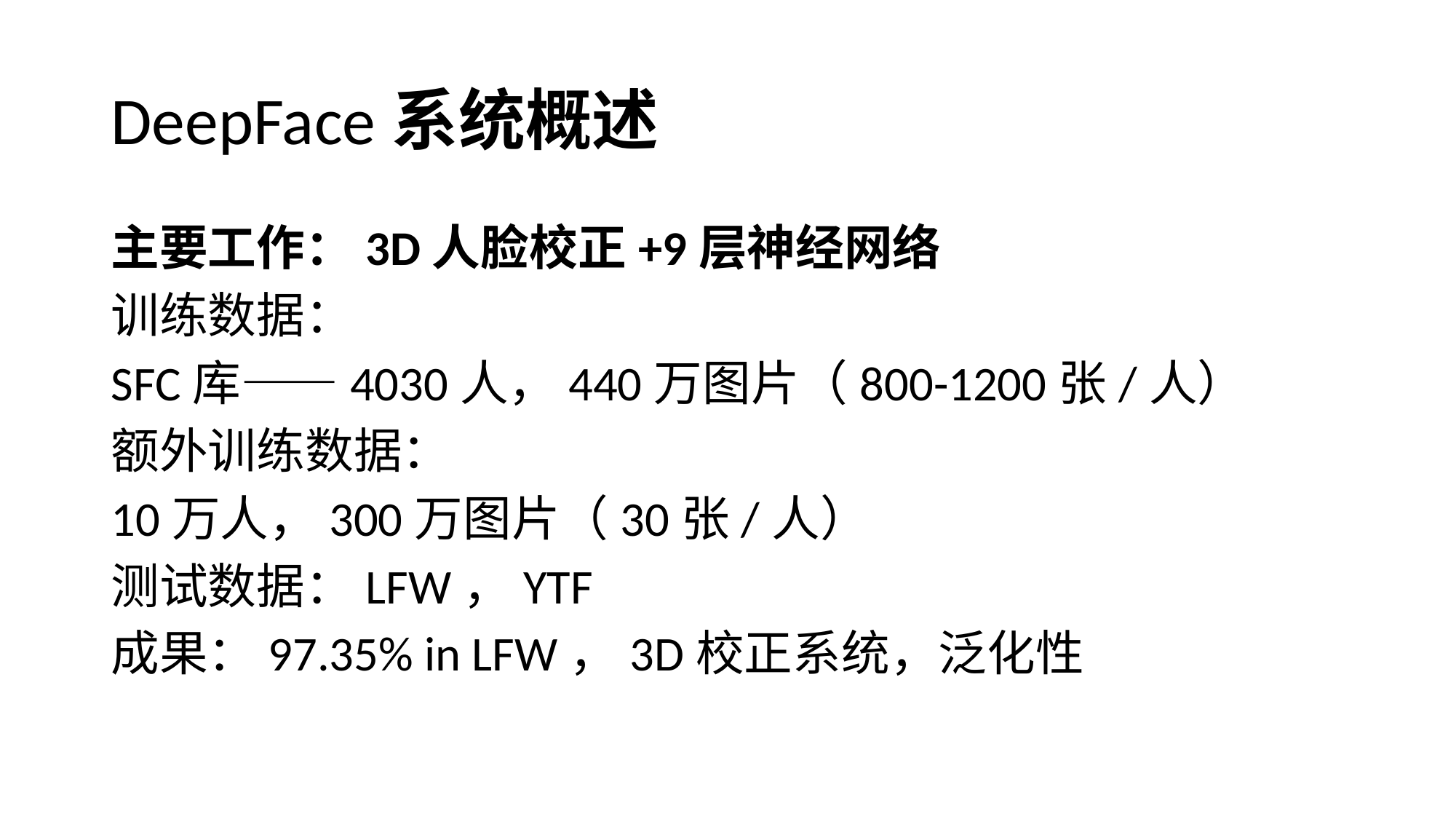

# DeepFace系统概述
主要工作：3D人脸校正+9层神经网络
训练数据：
SFC库——4030人，440万图片（800-1200张/人）
额外训练数据：
10万人，300万图片（30张/人）
测试数据：LFW，YTF
成果：97.35% in LFW，3D校正系统，泛化性